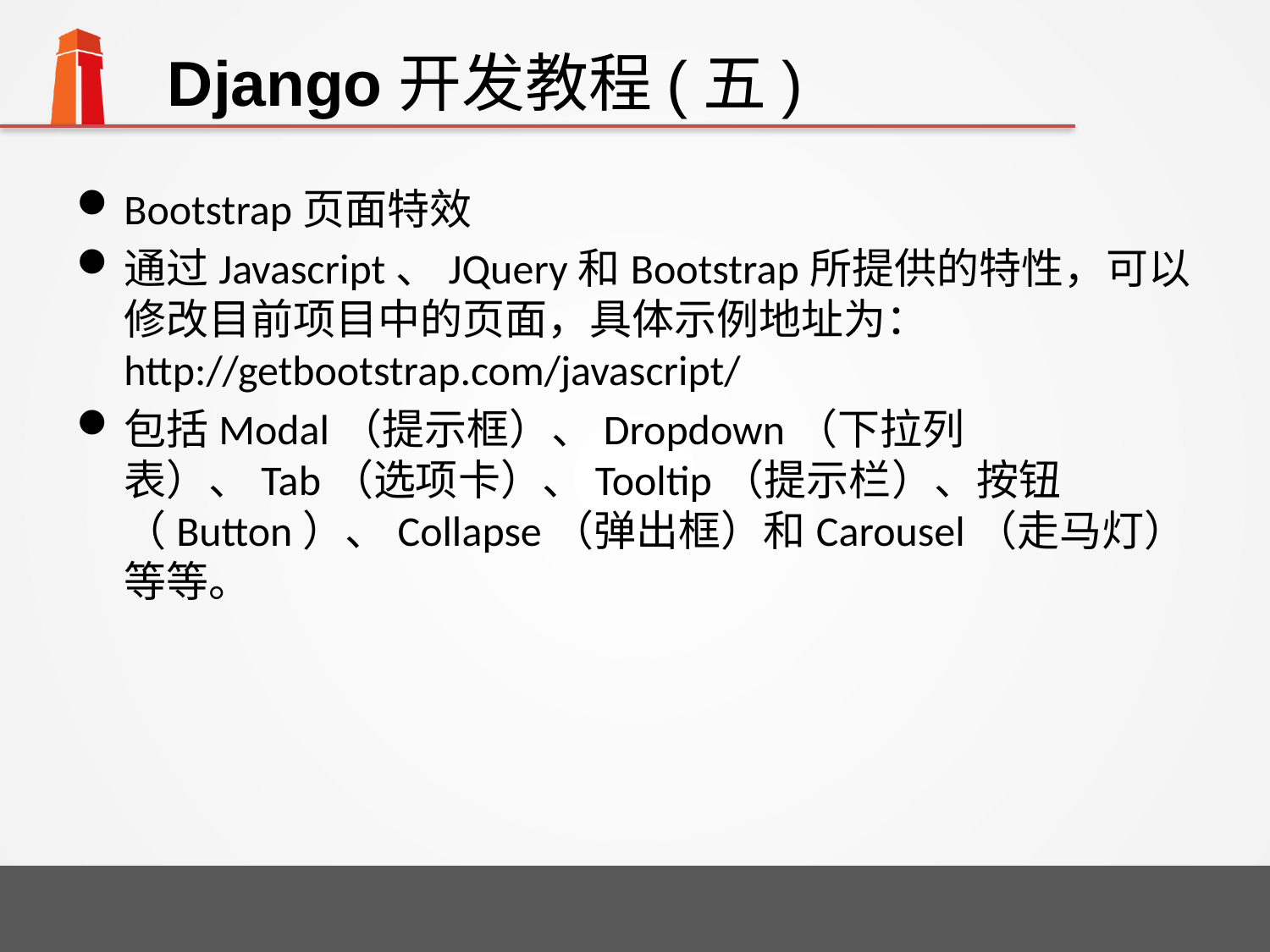

# Django开发教程(五)
Bootstrap页面特效
通过Javascript、JQuery和Bootstrap所提供的特性，可以修改目前项目中的页面，具体示例地址为： http://getbootstrap.com/javascript/
包括Modal（提示框）、Dropdown（下拉列表）、Tab（选项卡）、Tooltip（提示栏）、按钮（Button）、Collapse（弹出框）和Carousel（走马灯）等等。